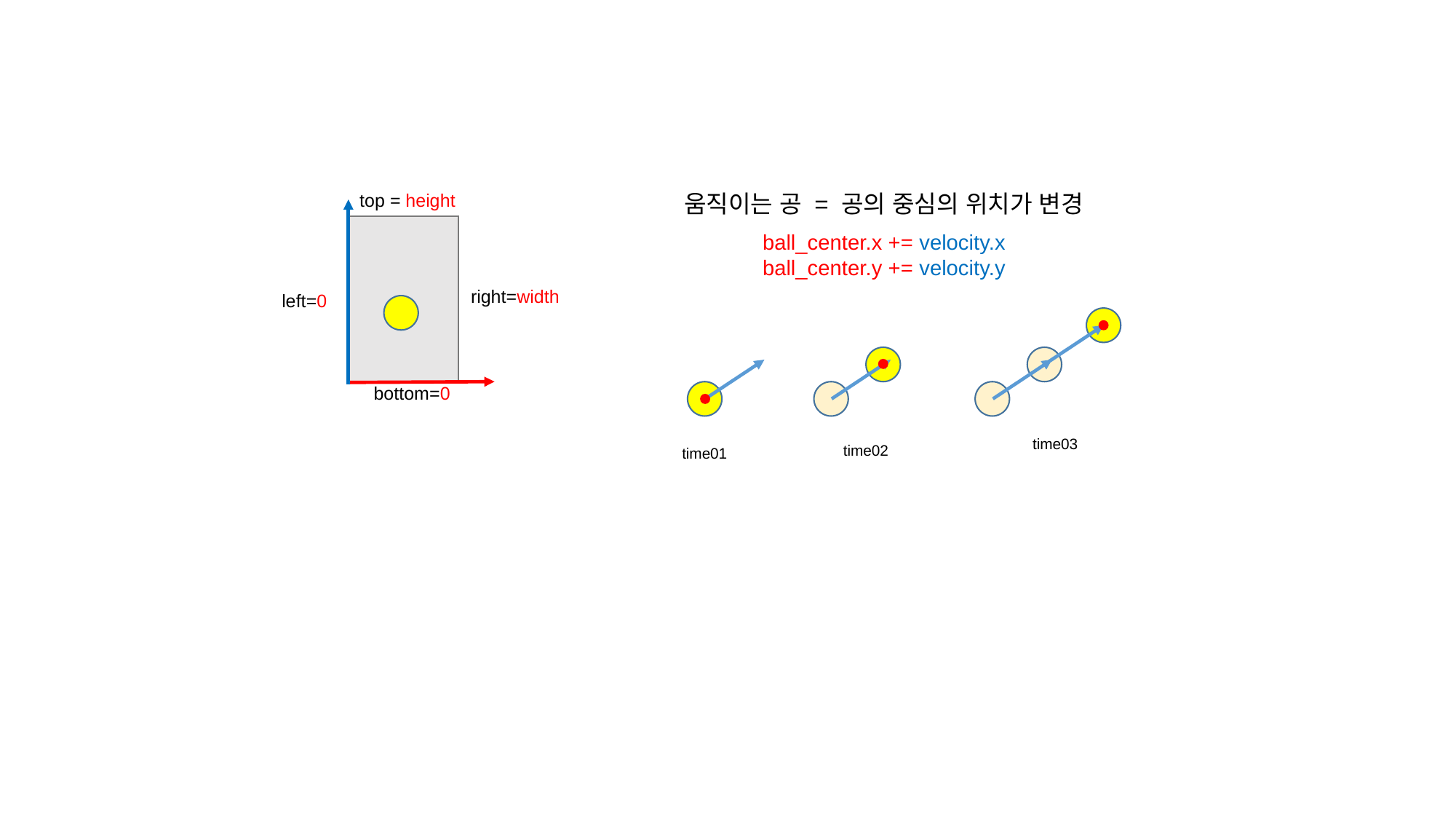

top = height
움직이는 공 = 공의 중심의 위치가 변경

ball_center.x += velocity.x
ball_center.y += velocity.y

right=width
left=0

bottom=0

time03
time02
time01